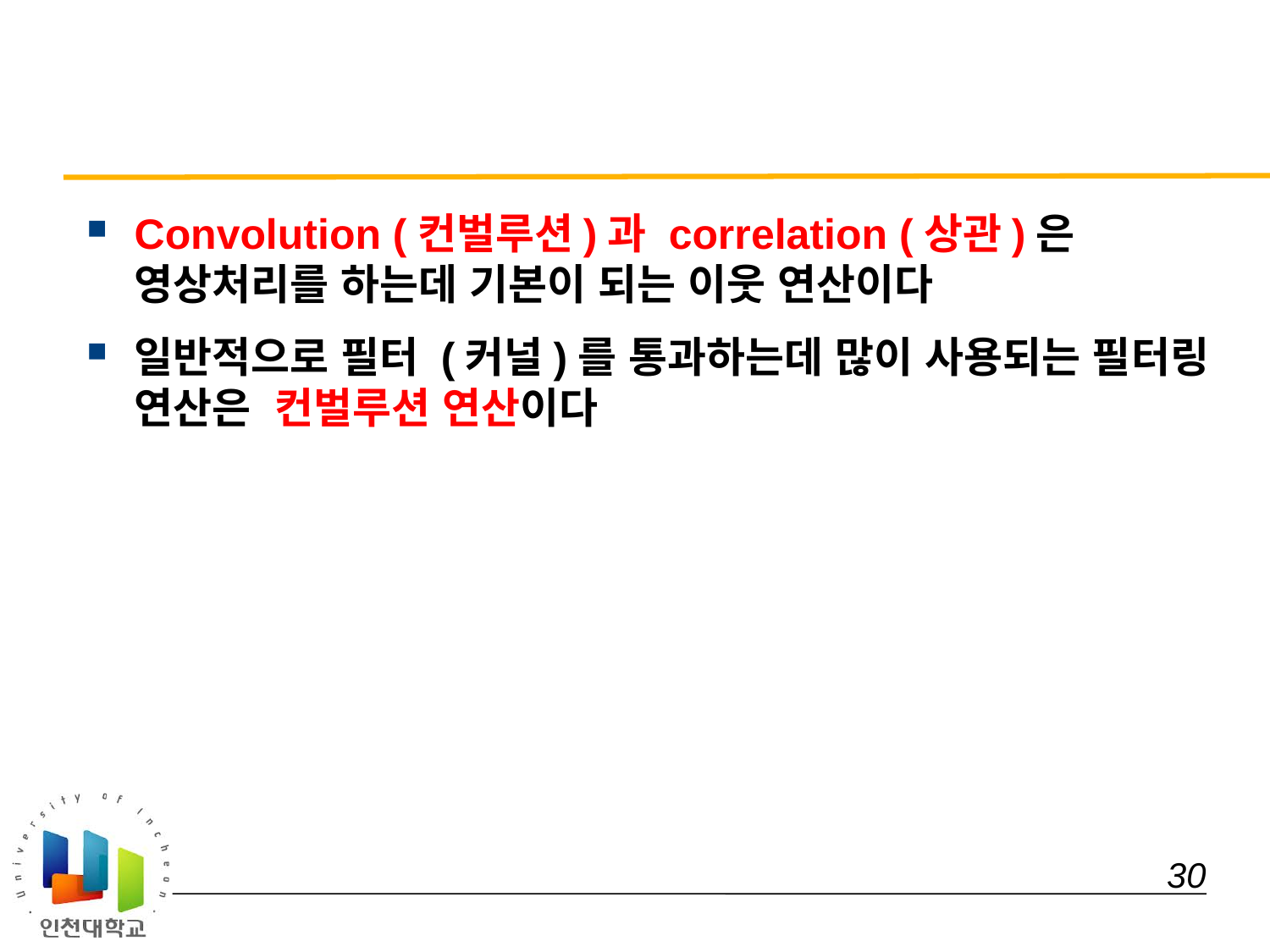

#
Convolution (컨벌루션)과 correlation (상관)은 영상처리를 하는데 기본이 되는 이웃 연산이다
일반적으로 필터 (커널)를 통과하는데 많이 사용되는 필터링 연산은  컨벌루션 연산이다

 30